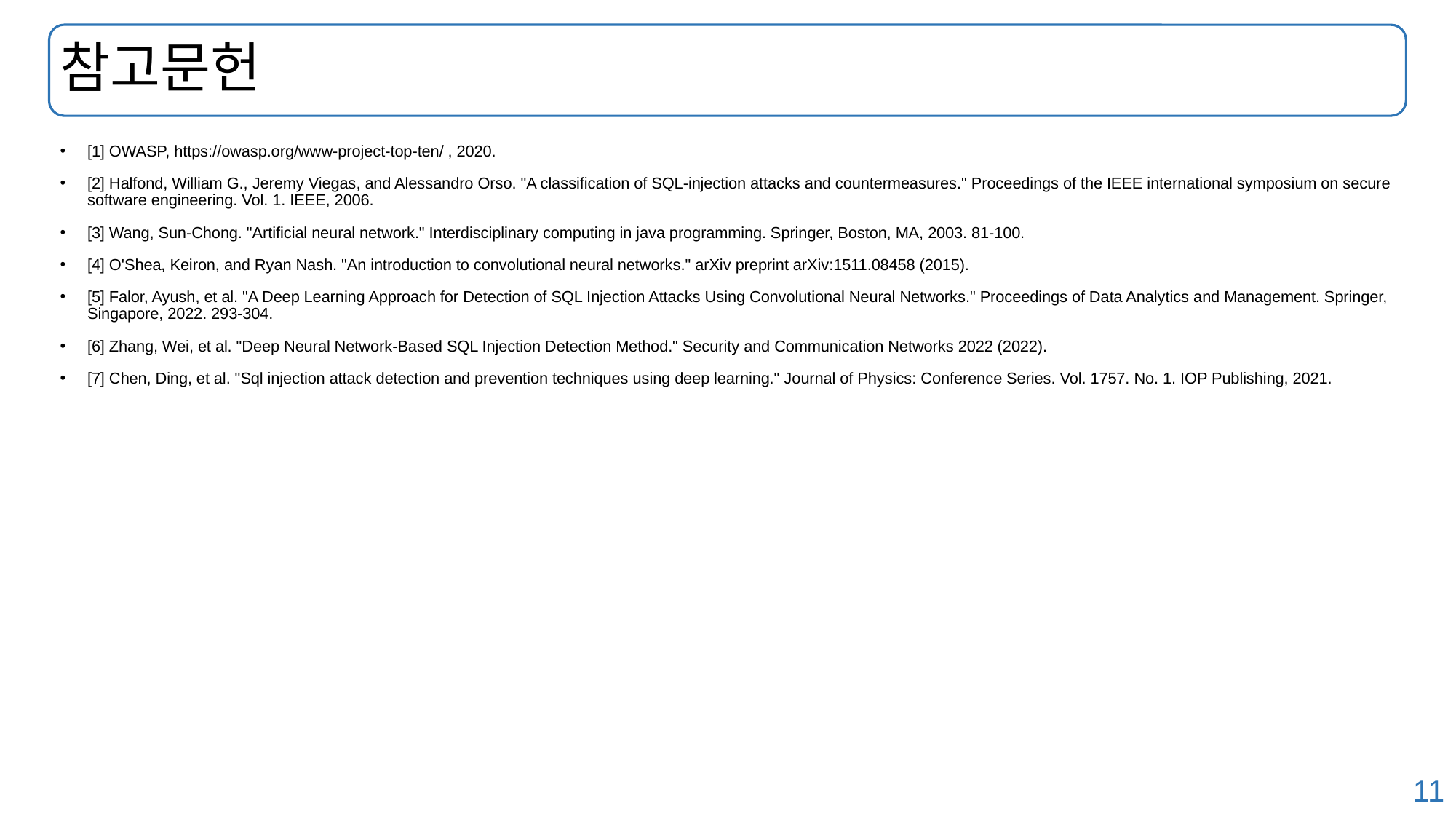

# 참고문헌
[1] OWASP, https://owasp.org/www-project-top-ten/ , 2020.
[2] Halfond, William G., Jeremy Viegas, and Alessandro Orso. "A classification of SQL-injection attacks and countermeasures." Proceedings of the IEEE international symposium on secure software engineering. Vol. 1. IEEE, 2006.
[3] Wang, Sun-Chong. "Artificial neural network." Interdisciplinary computing in java programming. Springer, Boston, MA, 2003. 81-100.
[4] O'Shea, Keiron, and Ryan Nash. "An introduction to convolutional neural networks." arXiv preprint arXiv:1511.08458 (2015).
[5] Falor, Ayush, et al. "A Deep Learning Approach for Detection of SQL Injection Attacks Using Convolutional Neural Networks." Proceedings of Data Analytics and Management. Springer, Singapore, 2022. 293-304.
[6] Zhang, Wei, et al. "Deep Neural Network-Based SQL Injection Detection Method." Security and Communication Networks 2022 (2022).
[7] Chen, Ding, et al. "Sql injection attack detection and prevention techniques using deep learning." Journal of Physics: Conference Series. Vol. 1757. No. 1. IOP Publishing, 2021.